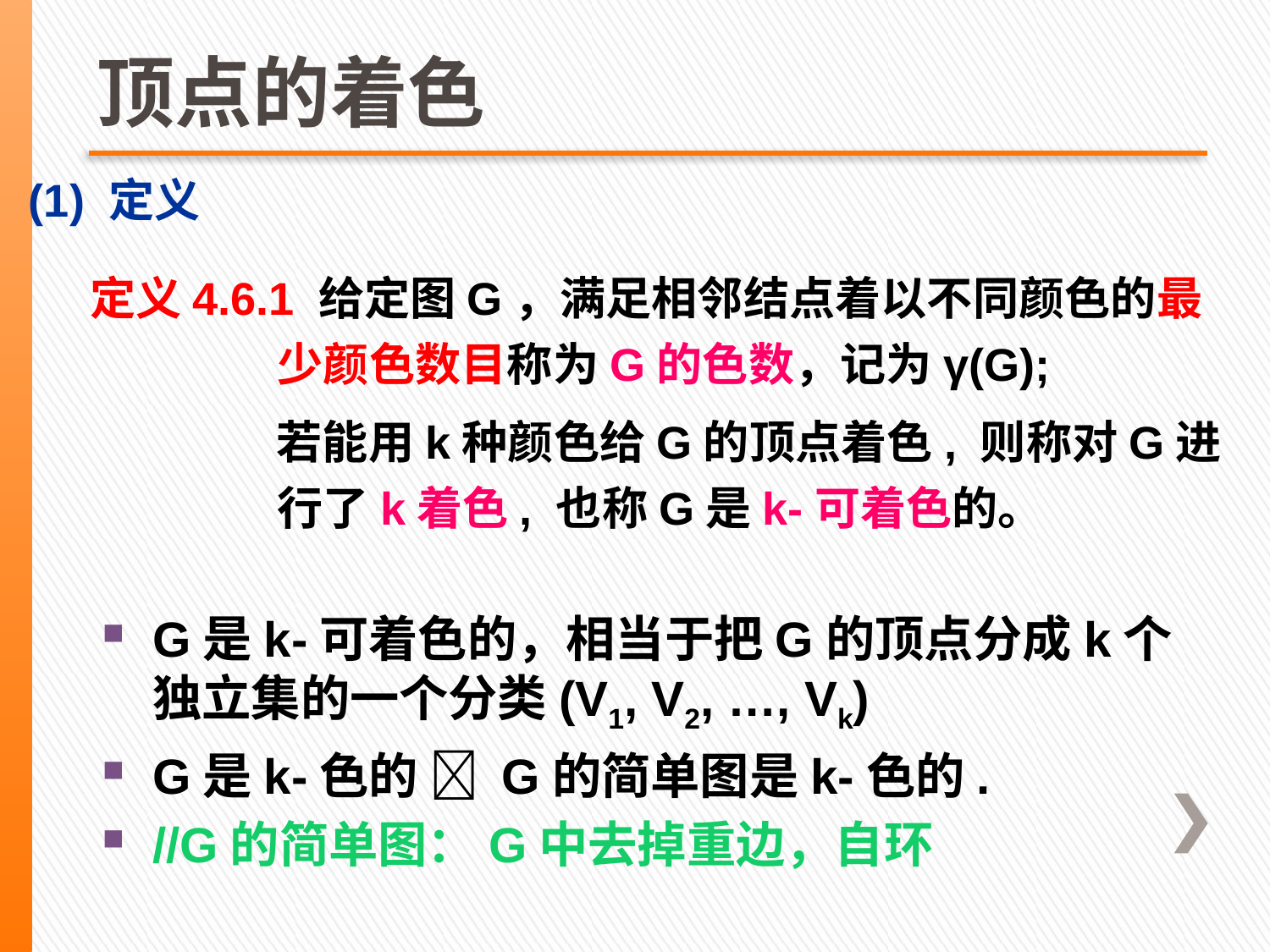

# 顶点的着色
(1) 定义
定义4.6.1 给定图G，满足相邻结点着以不同颜色的最少颜色数目称为G的色数，记为γ(G);
若能用k种颜色给G的顶点着色, 则称对G进行了k着色, 也称G是k-可着色的。
G是k-可着色的，相当于把G的顶点分成k个独立集的一个分类(V1, V2, …, Vk)
G是k-色的 ⇔ G的简单图是k-色的.
//G的简单图：G中去掉重边，自环